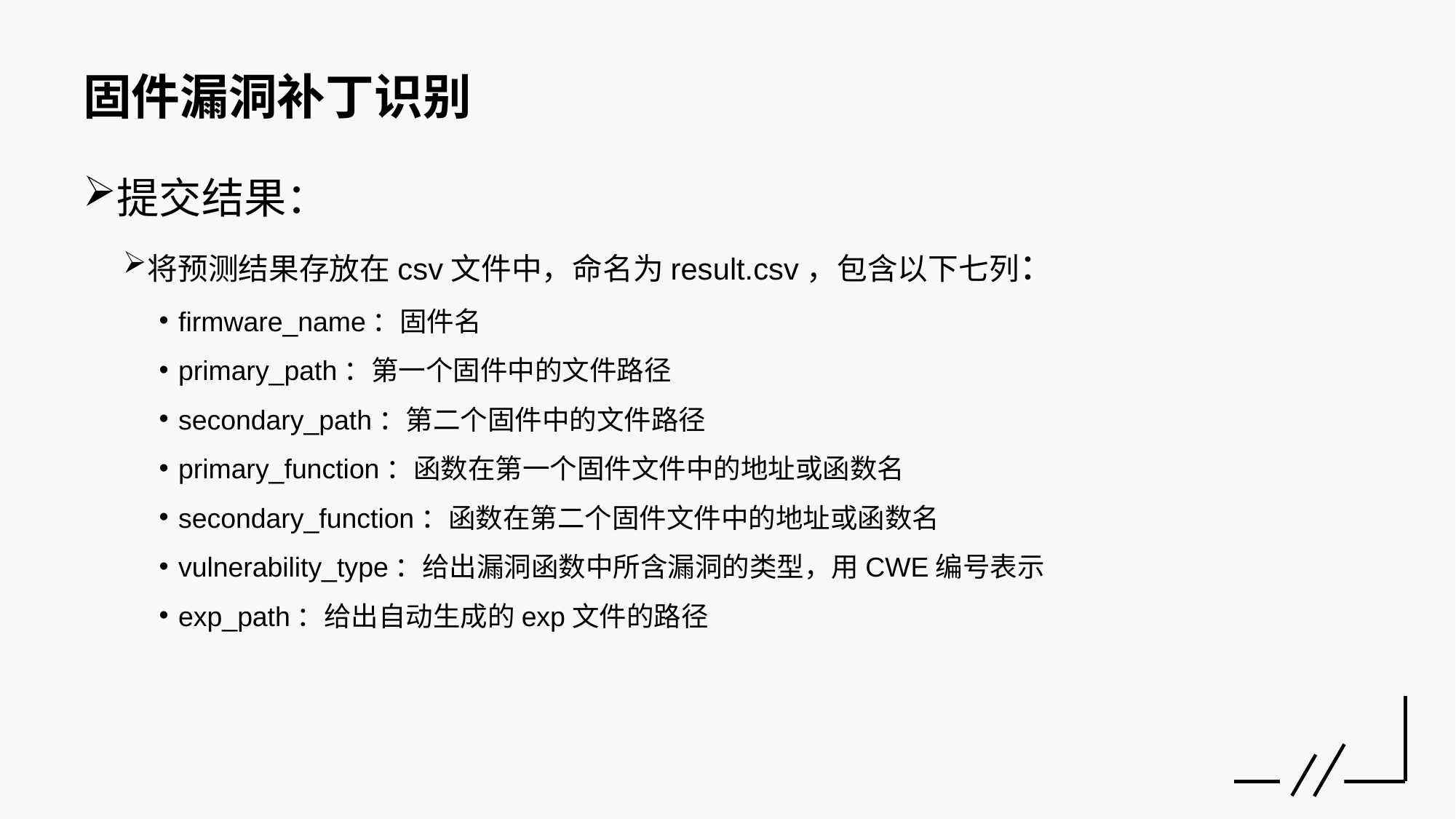

# 固件漏洞补丁识别
提交结果：
将预测结果存放在csv文件中，命名为result.csv，包含以下七列：
firmware_name：固件名
primary_path：第一个固件中的文件路径
secondary_path：第二个固件中的文件路径
primary_function：函数在第一个固件文件中的地址或函数名
secondary_function：函数在第二个固件文件中的地址或函数名
vulnerability_type：给出漏洞函数中所含漏洞的类型，用CWE编号表示
exp_path：给出自动生成的exp文件的路径